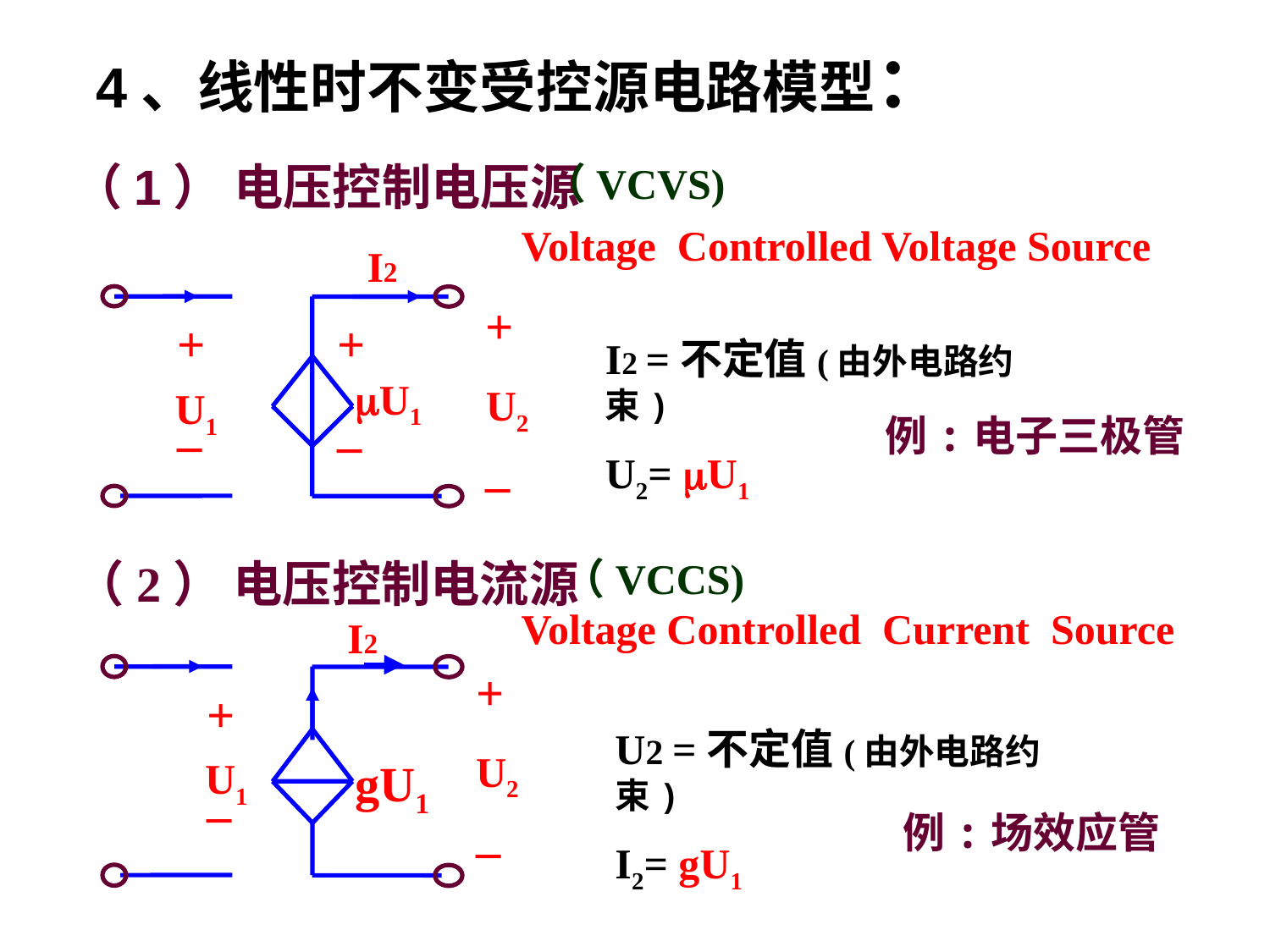

4、线性时不变受控源电路模型：
（1） 电压控制电压源
（VCVS)
Voltage  Controlled Voltage Source
I2

 +
 _
 +
 _

+
U2 _
I2 =不定值(由外电路约束)
U2= μU1
μU1
U1
例:电子三极管
（2） 电压控制电流源
（VCCS)
Voltage Controlled  Current  Source
I2
+
U2 _

 +
 _

U2 =不定值(由外电路约束)
I2= gU1
U1
gU1
例:场效应管
29